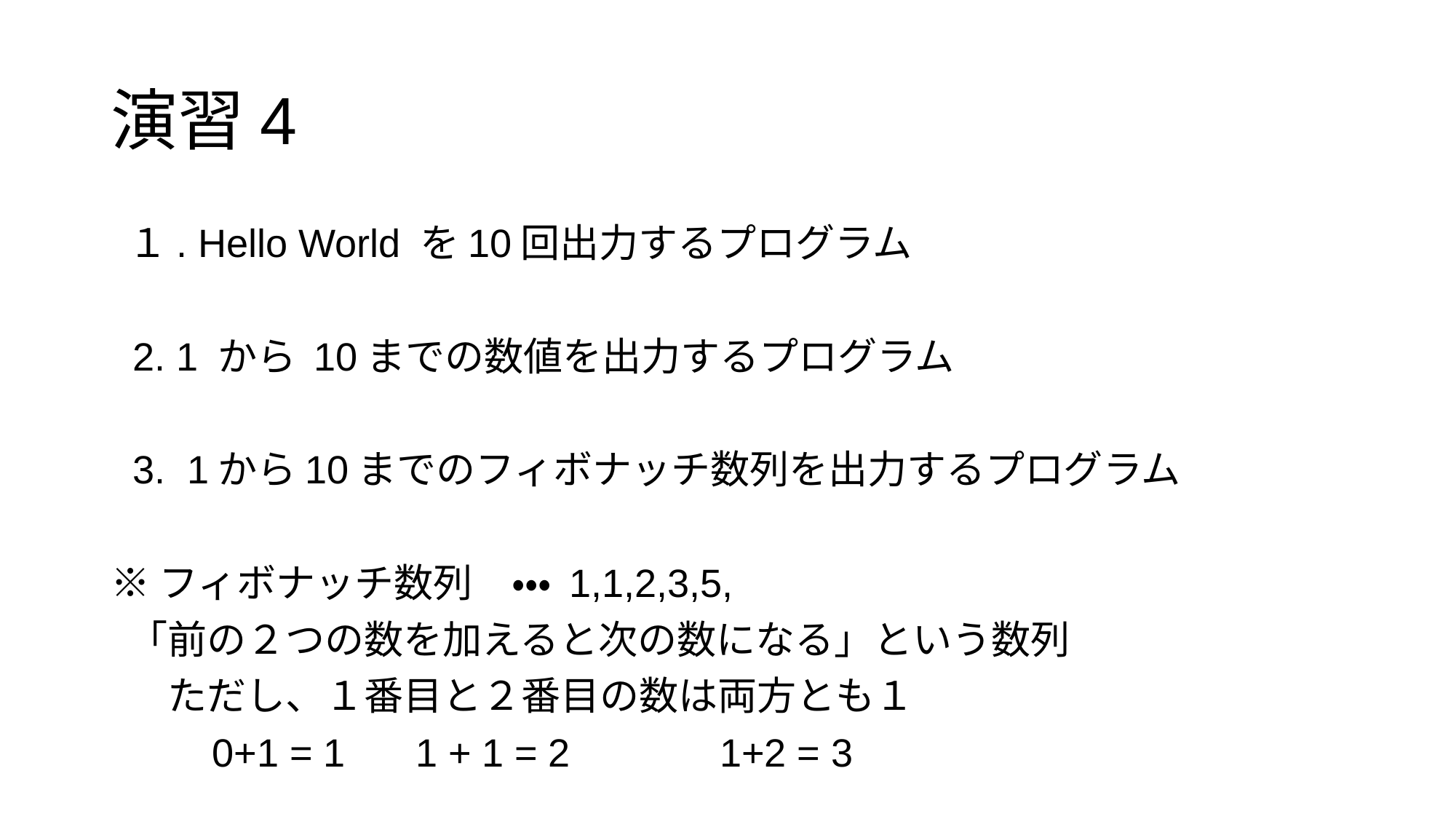

# 演習4
 １. Hello World を10回出力するプログラム

  2. 1 から 10までの数値を出力するプログラム

  3.  1から10までのフィボナッチ数列を出力するプログラム

※フィボナッチ数列　・・・ 1,1,2,3,5,
 「前の２つの数を加えると次の数になる」という数列
 　ただし、１番目と２番目の数は両方とも１
 	0+1 = 1		1 + 1 = 2		1+2 = 3